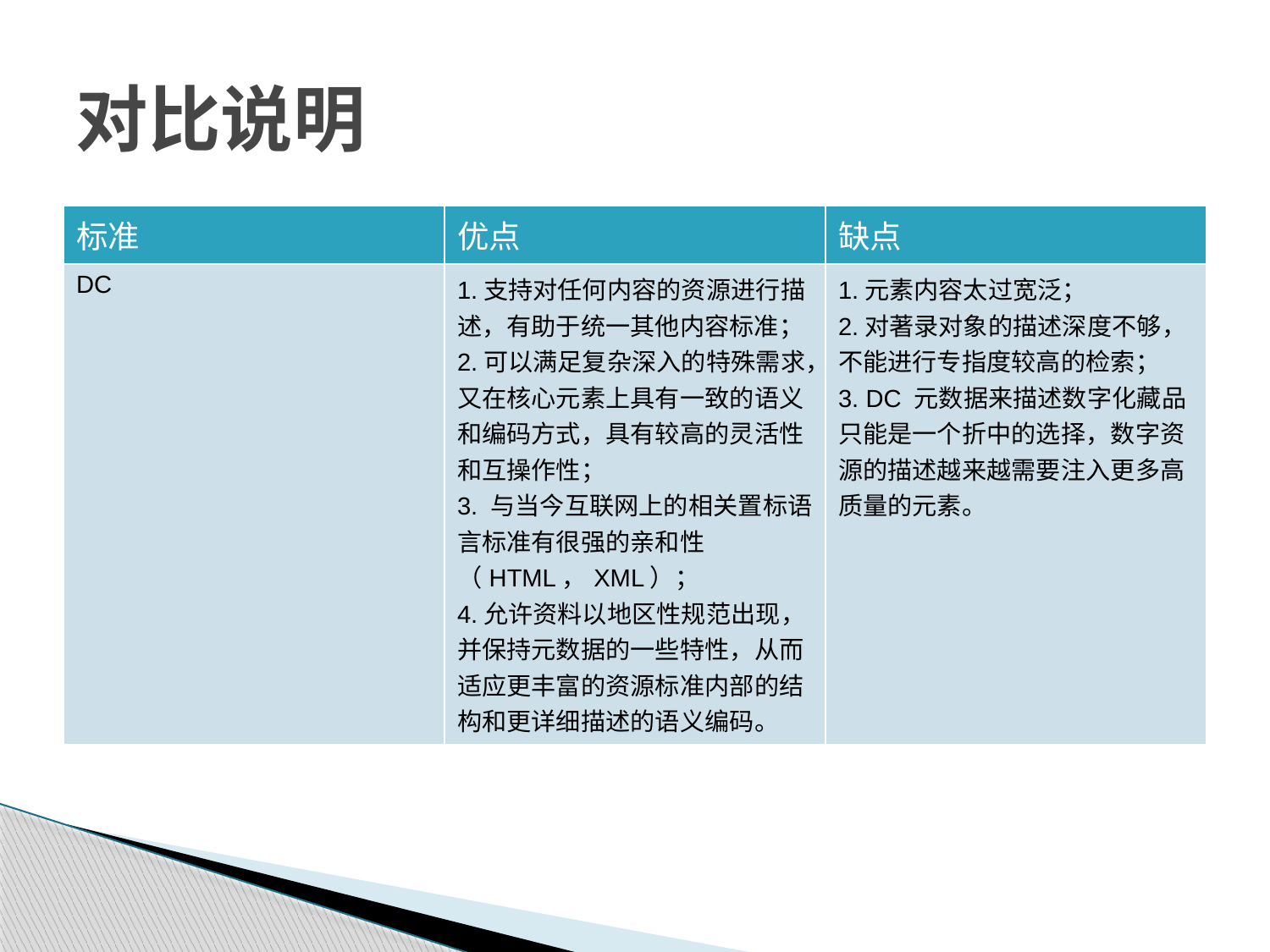

# 对比说明
| 标准 | 优点 | 缺点 |
| --- | --- | --- |
| DC | 1.支持对任何内容的资源进行描述，有助于统一其他内容标准； 2.可以满足复杂深入的特殊需求，又在核心元素上具有一致的语义和编码方式，具有较高的灵活性和互操作性； 3. 与当今互联网上的相关置标语言标准有很强的亲和性（HTML，XML）； 4.允许资料以地区性规范出现，并保持元数据的一些特性，从而适应更丰富的资源标准内部的结构和更详细描述的语义编码。 | 1.元素内容太过宽泛； 2.对著录对象的描述深度不够，不能进行专指度较高的检索； 3. DC 元数据来描述数字化藏品只能是一个折中的选择，数字资源的描述越来越需要注入更多高质量的元素。 |